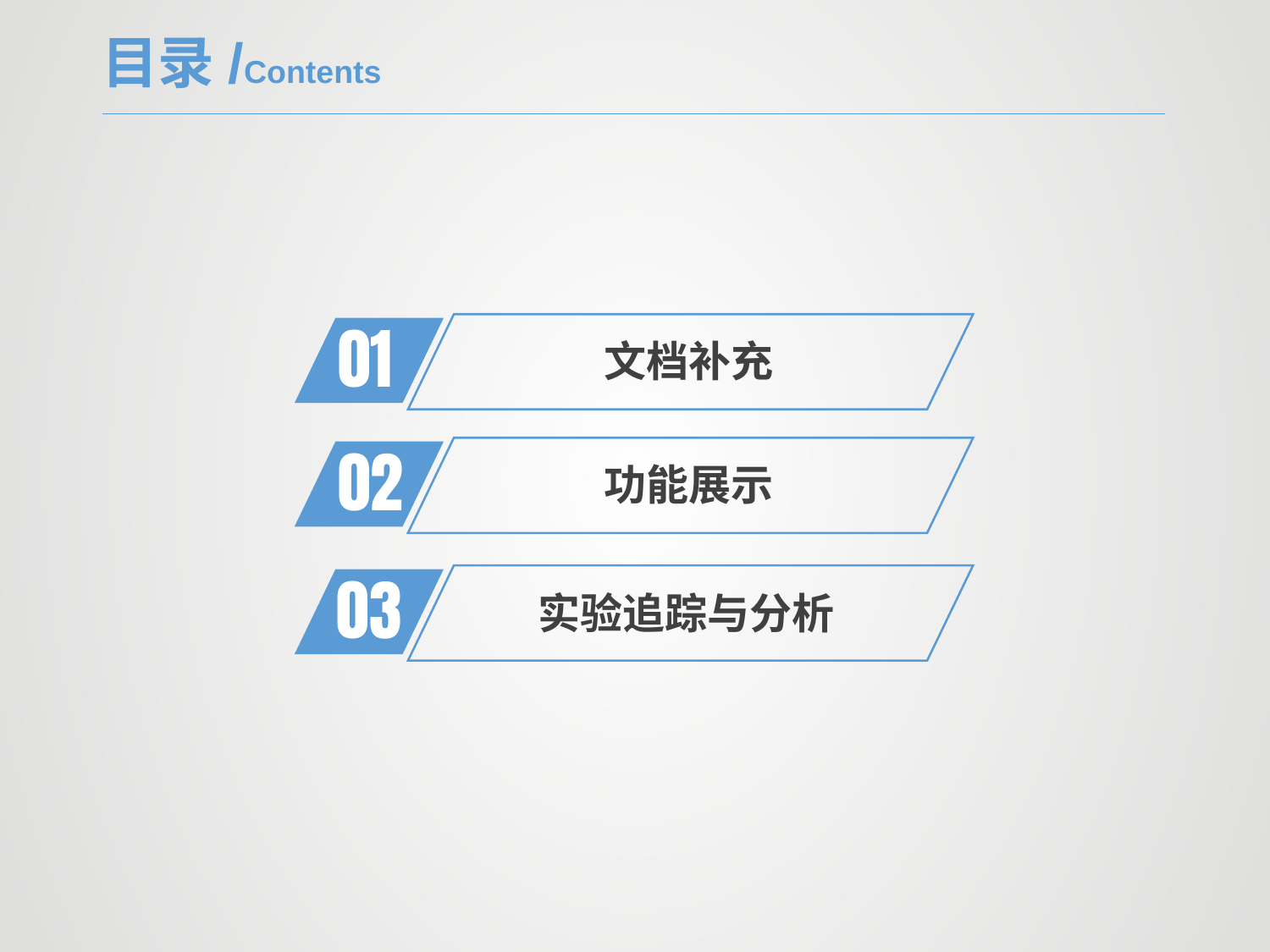

目录/Contents

文档补充
01

功能展示
02

实验追踪与分析
03